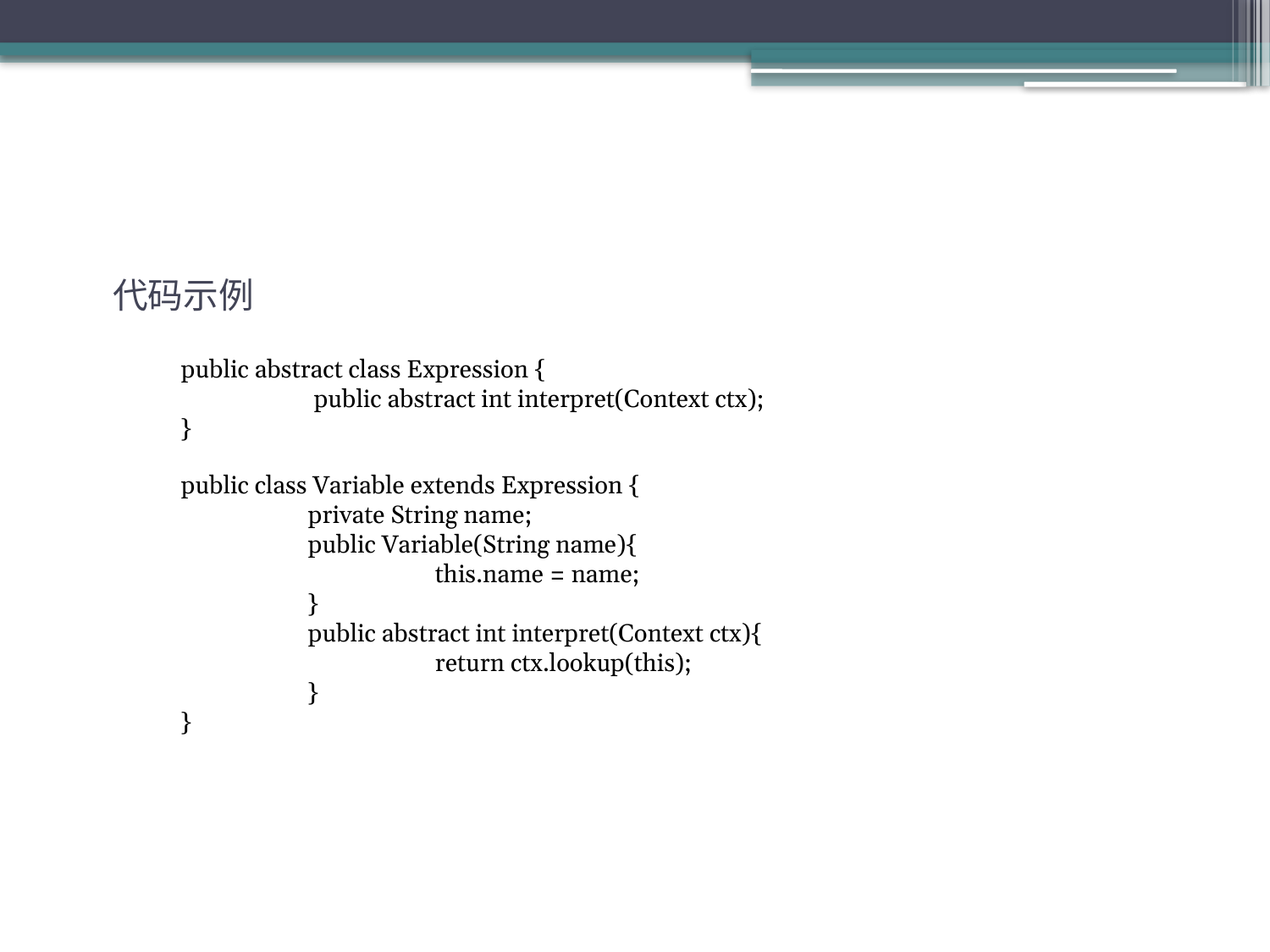

代码示例
public abstract class Expression {
	 public abstract int interpret(Context ctx);
}
public class Variable extends Expression {
	private String name;
	public Variable(String name){
		this.name = name;
	}
	public abstract int interpret(Context ctx){
		return ctx.lookup(this);
	}
}